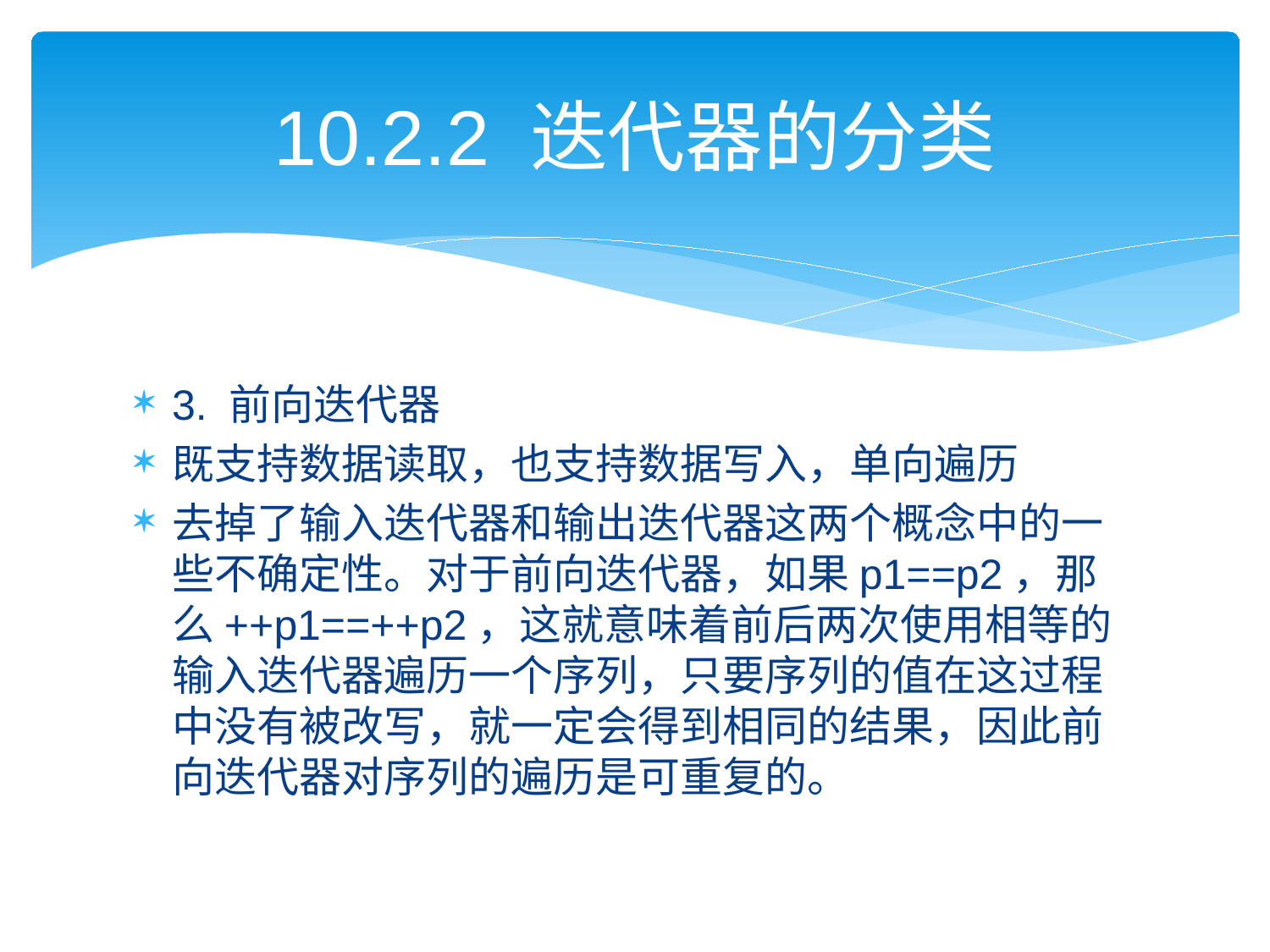

# 10.2.2 迭代器的分类
3. 前向迭代器
既支持数据读取，也支持数据写入，单向遍历
去掉了输入迭代器和输出迭代器这两个概念中的一些不确定性。对于前向迭代器，如果p1==p2，那么++p1==++p2，这就意味着前后两次使用相等的输入迭代器遍历一个序列，只要序列的值在这过程中没有被改写，就一定会得到相同的结果，因此前向迭代器对序列的遍历是可重复的。